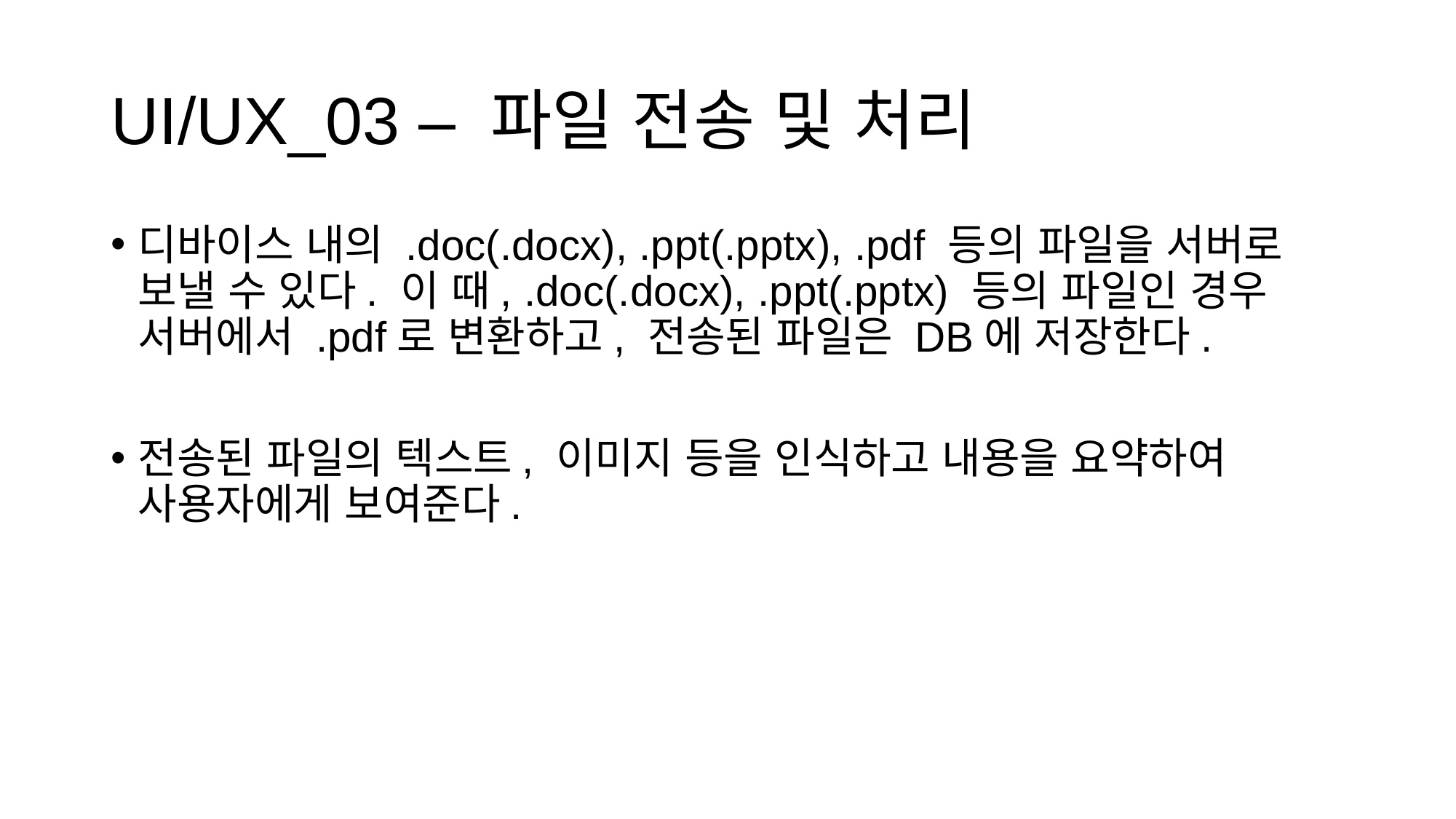

# UI/UX_03 – 파일 전송 및 처리
디바이스 내의 .doc(.docx), .ppt(.pptx), .pdf 등의 파일을 서버로 보낼 수 있다. 이 때, .doc(.docx), .ppt(.pptx) 등의 파일인 경우 서버에서 .pdf로 변환하고, 전송된 파일은 DB에 저장한다.

전송된 파일의 텍스트, 이미지 등을 인식하고 내용을 요약하여 사용자에게 보여준다.